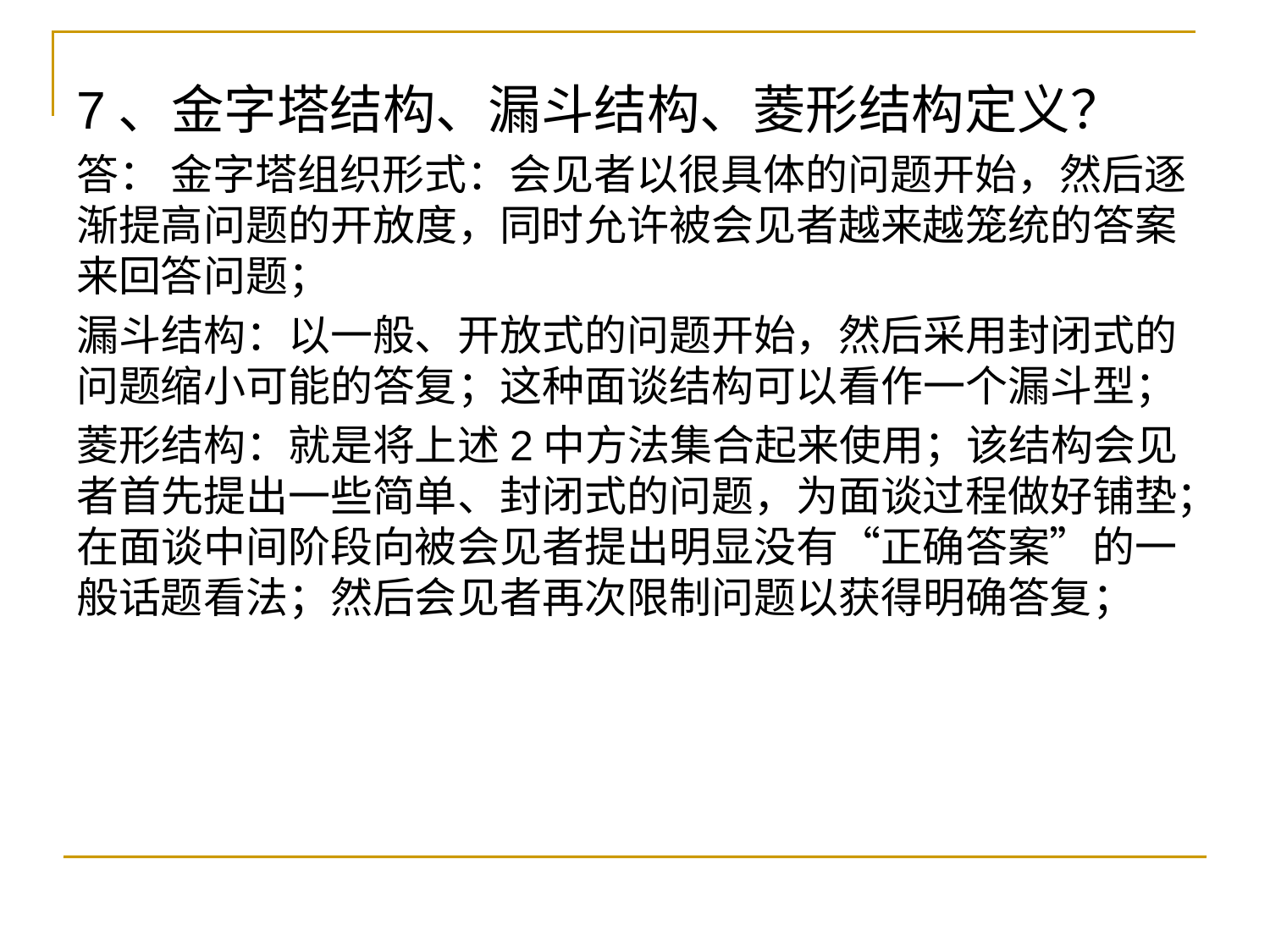

7、金字塔结构、漏斗结构、菱形结构定义？
答： 金字塔组织形式：会见者以很具体的问题开始，然后逐渐提高问题的开放度，同时允许被会见者越来越笼统的答案来回答问题；
漏斗结构：以一般、开放式的问题开始，然后采用封闭式的问题缩小可能的答复；这种面谈结构可以看作一个漏斗型；
菱形结构：就是将上述2中方法集合起来使用；该结构会见者首先提出一些简单、封闭式的问题，为面谈过程做好铺垫；在面谈中间阶段向被会见者提出明显没有“正确答案”的一般话题看法；然后会见者再次限制问题以获得明确答复；